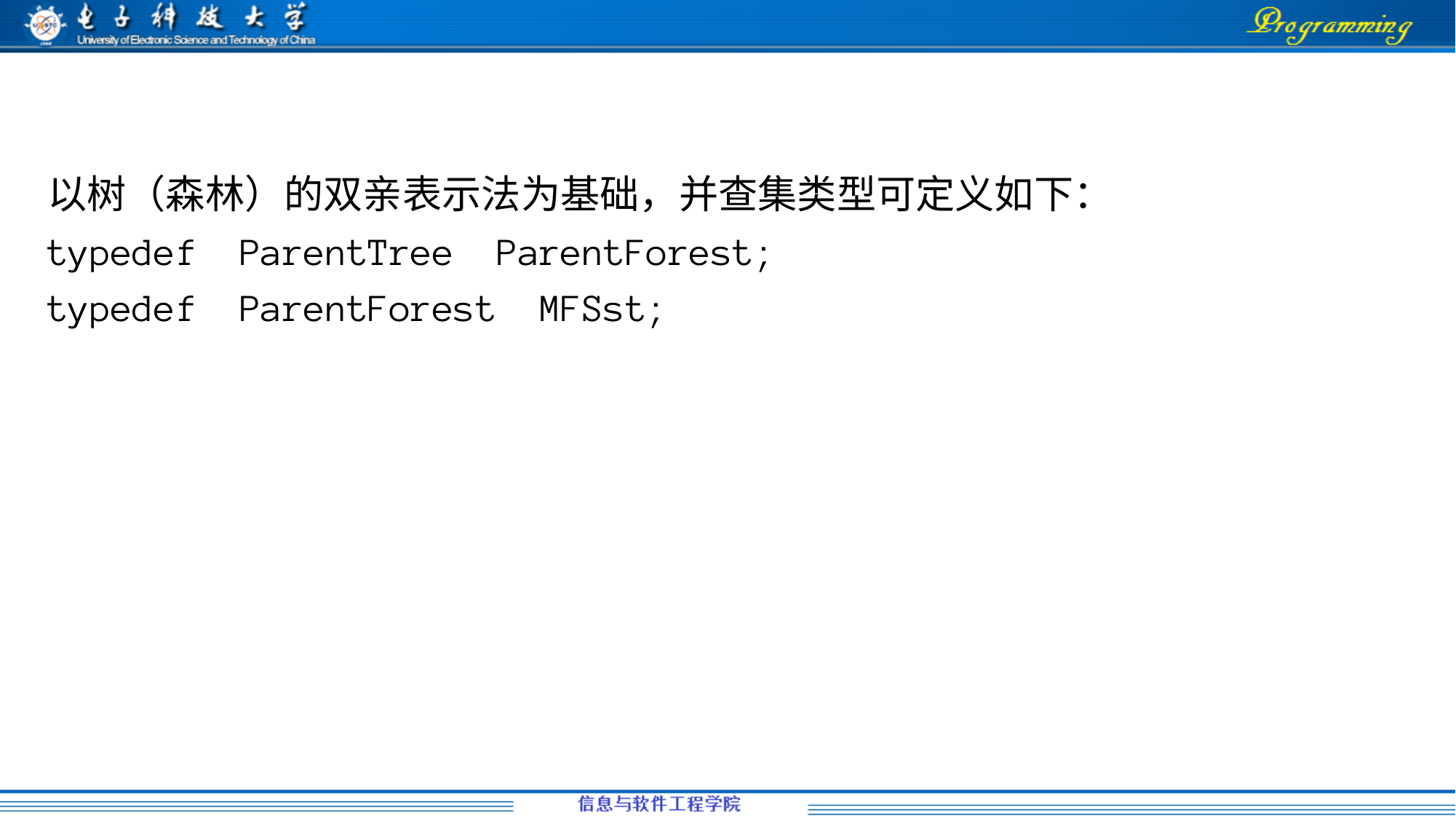

#
以树（森林）的双亲表示法为基础，并查集类型可定义如下：
typedef  ParentTree  ParentForest;
typedef  ParentForest  MFSst;